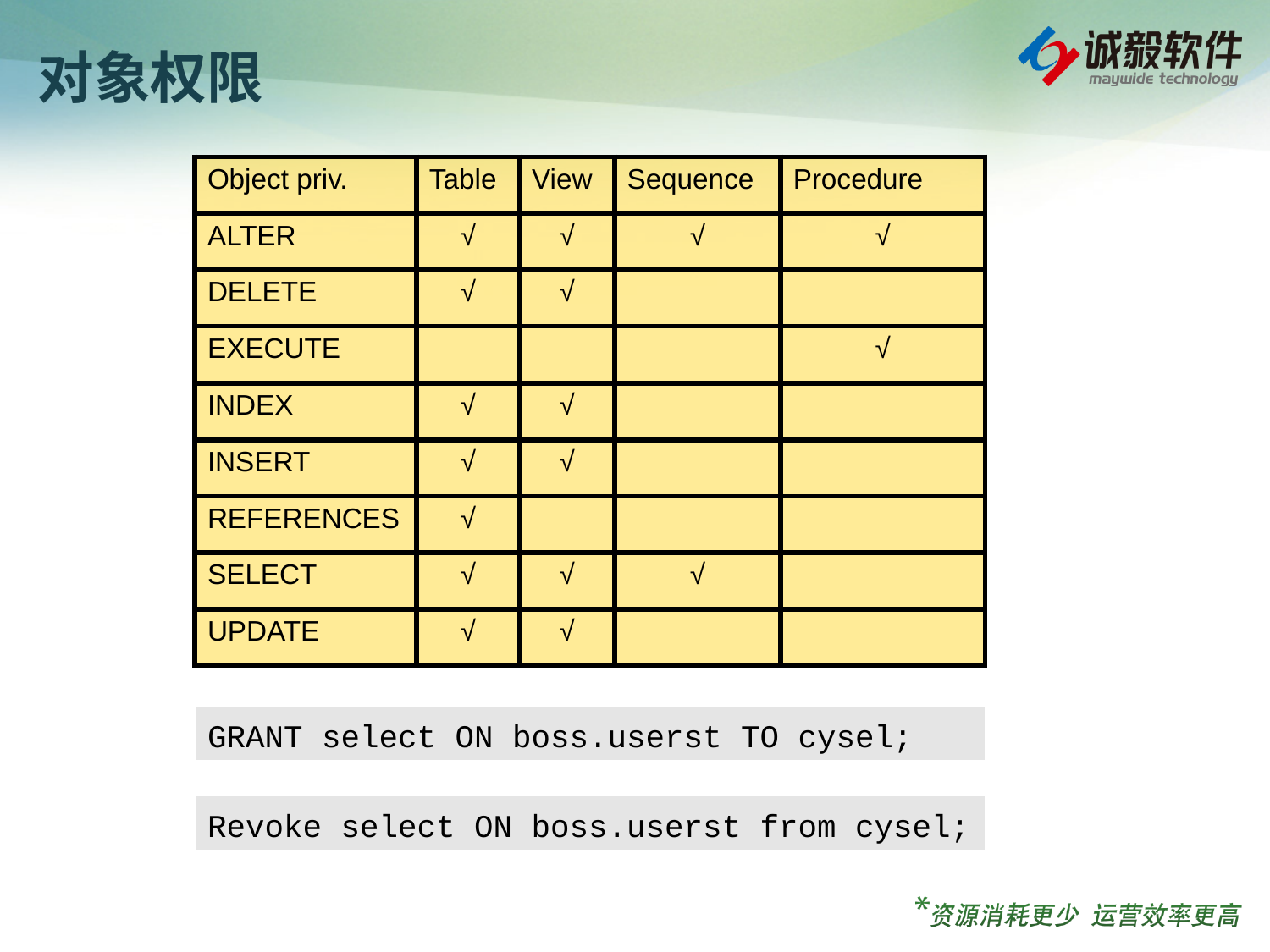

# 对象权限
| Object priv. | Table | View | Sequence | Procedure |
| --- | --- | --- | --- | --- |
| ALTER | √ | √ | √ | √ |
| DELETE | √ | √ |  |  |
| EXECUTE |  |  |  | √ |
| INDEX | √ | √ |  |  |
| INSERT | √ | √ |  |  |
| REFERENCES | √ |  |  |  |
| SELECT | √ | √ | √ |  |
| UPDATE | √ | √ |  |  |
GRANT select ON boss.userst TO cysel;
Revoke select ON boss.userst from cysel;